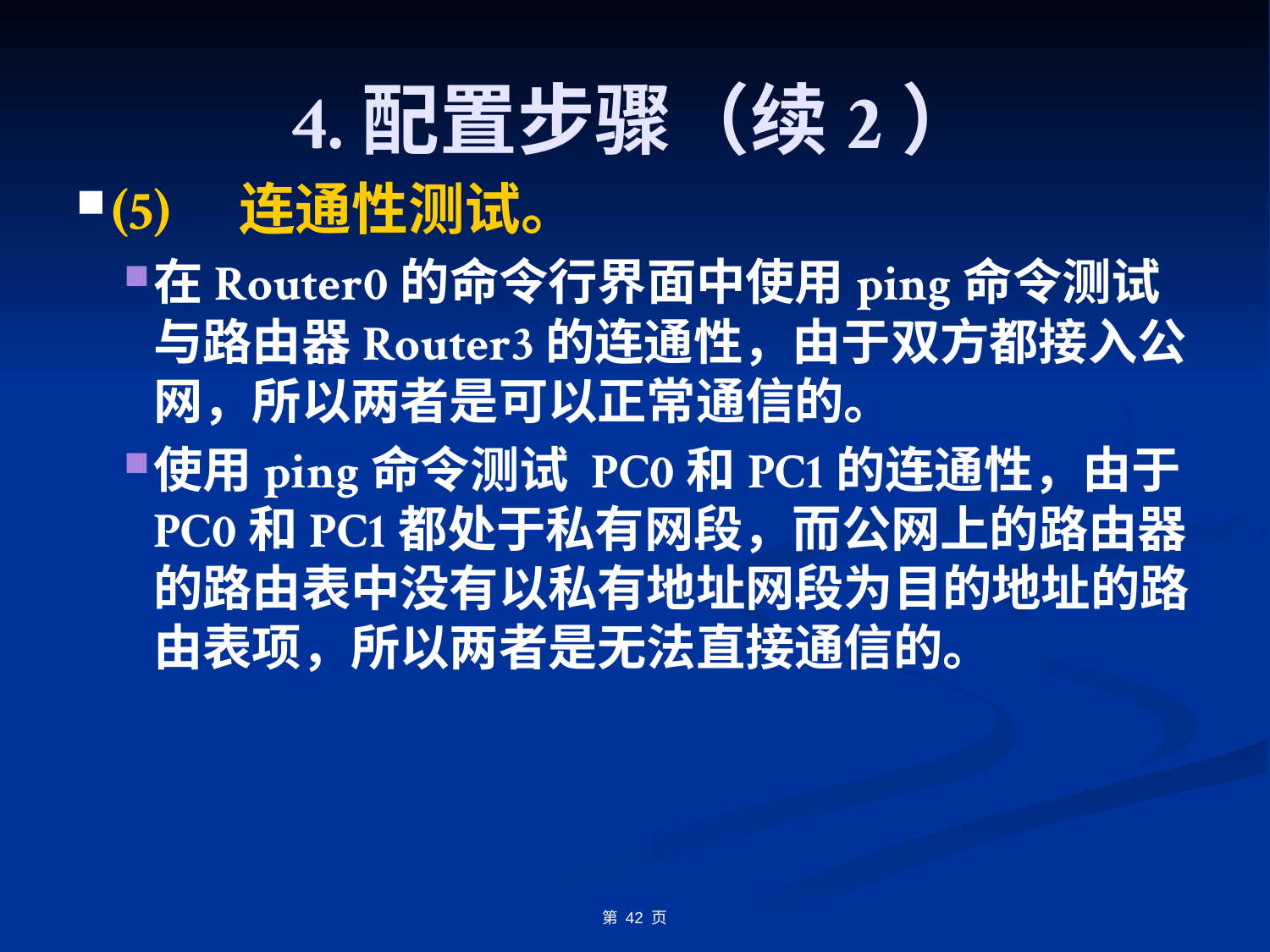

# 4.配置步骤（续2）
(5)	连通性测试。
在Router0的命令行界面中使用ping命令测试与路由器Router3的连通性，由于双方都接入公网，所以两者是可以正常通信的。
使用ping命令测试 PC0和PC1的连通性，由于PC0和PC1都处于私有网段，而公网上的路由器的路由表中没有以私有地址网段为目的地址的路由表项，所以两者是无法直接通信的。

第 42 页